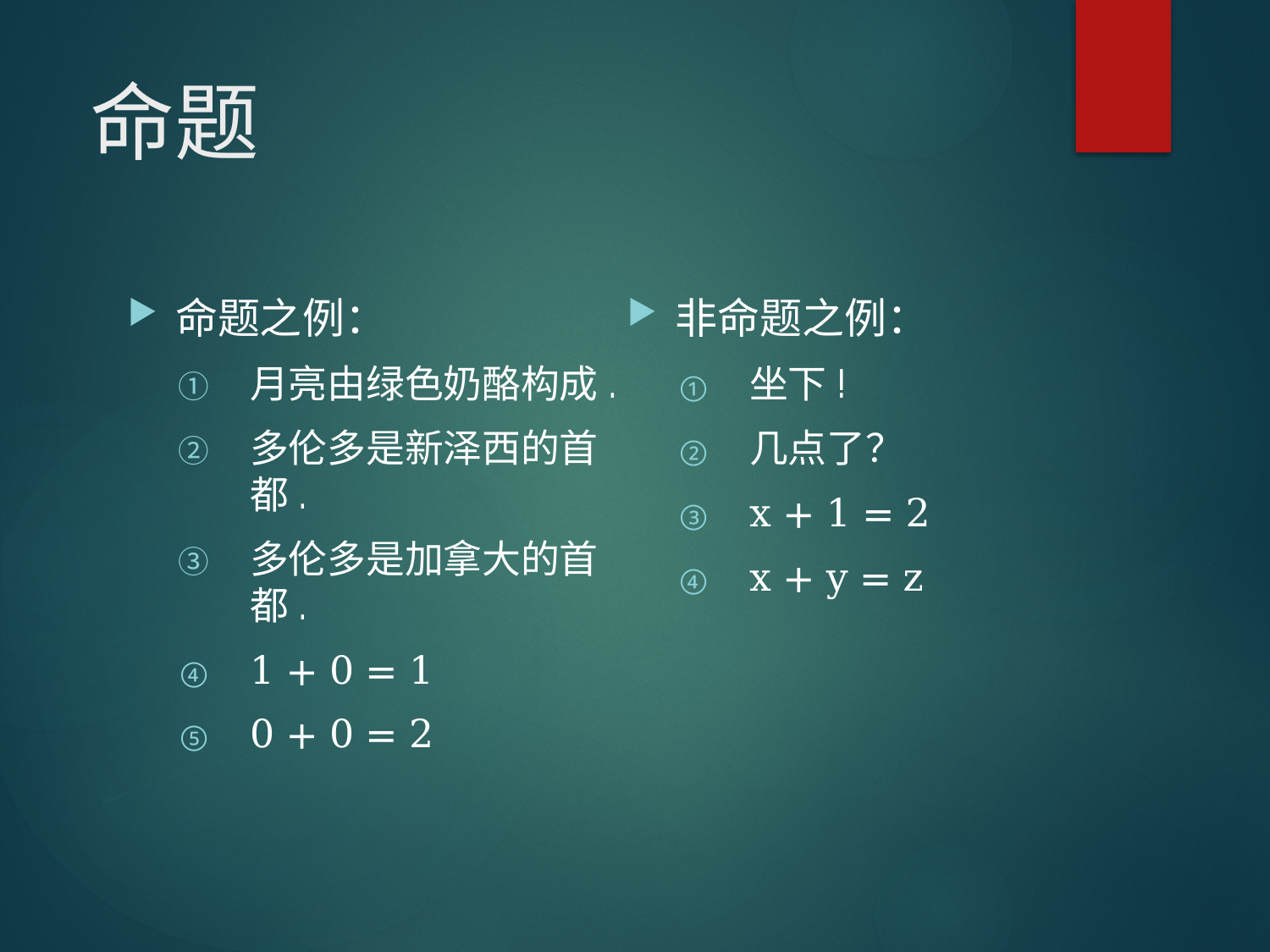

# 命题
命题之例：
月亮由绿色奶酪构成.
多伦多是新泽西的首都.
多伦多是加拿大的首都.
1 + 0 = 1
0 + 0 = 2

非命题之例：
坐下!
几点了？
x + 1 = 2
x + y = z